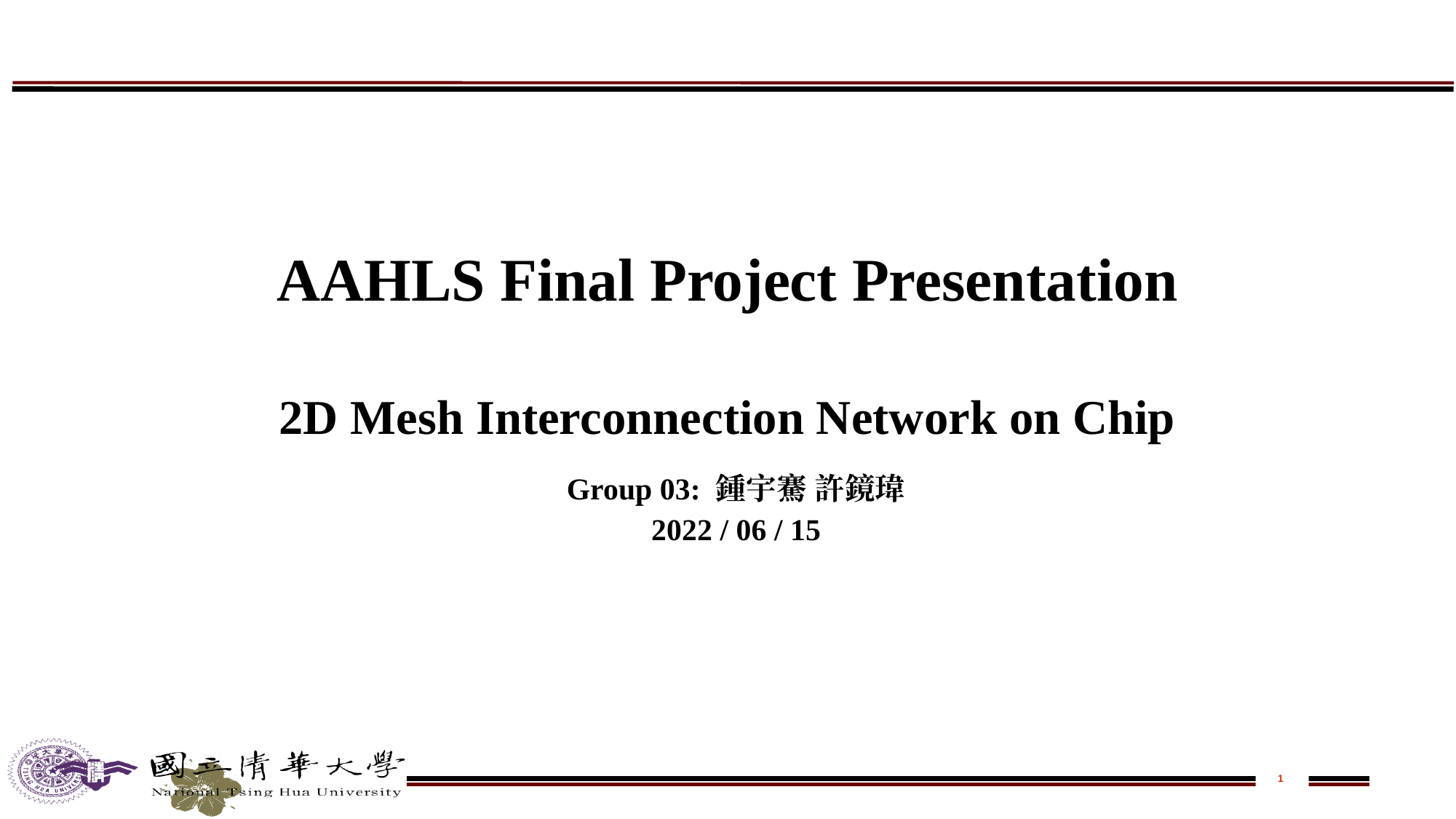

# AAHLS Final Project Presentation 2D Mesh Interconnection Network on Chip
Group 03: 鍾宇騫 許鏡瑋
2022 / 06 / 15